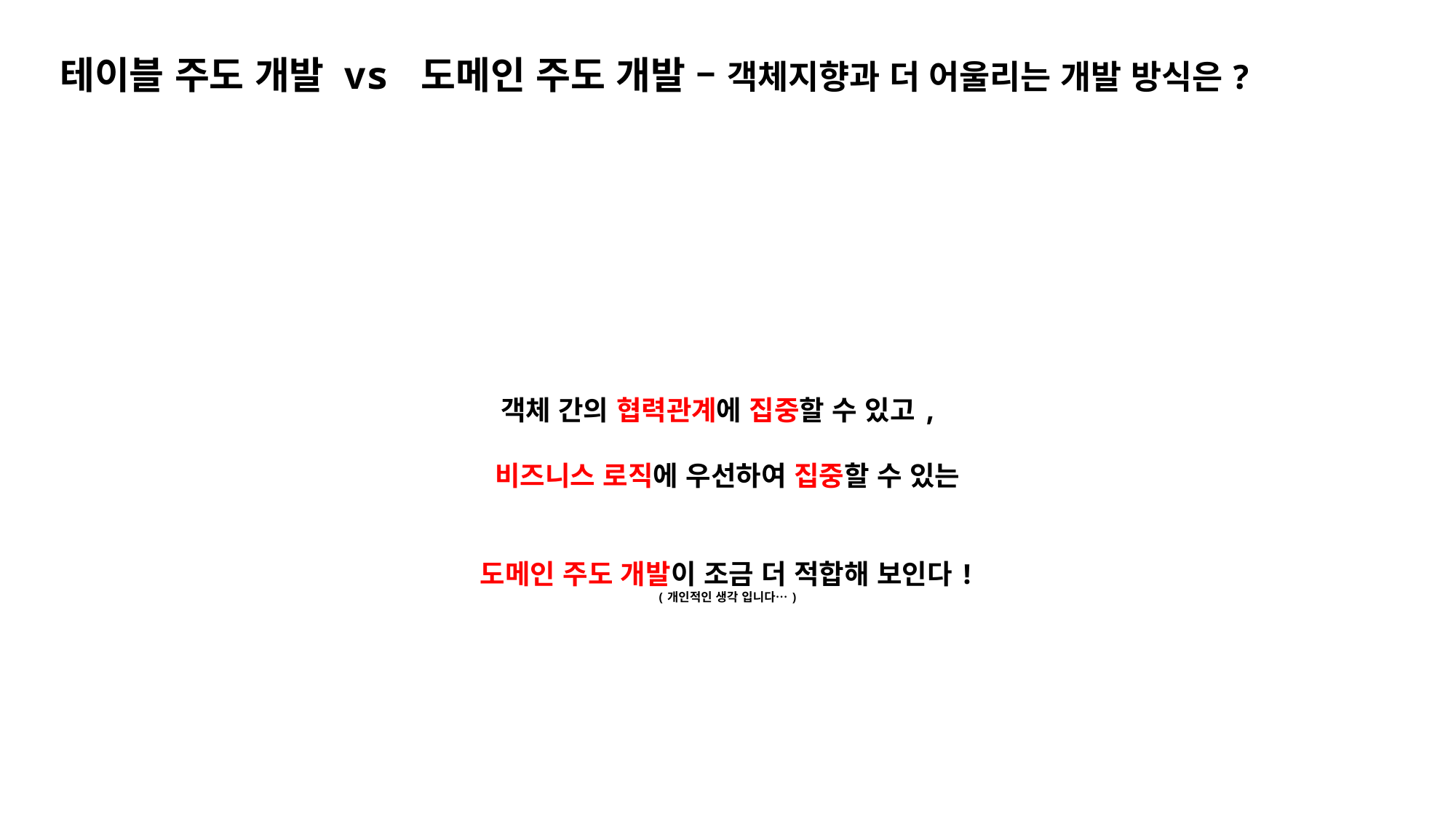

테이블 주도 개발 vs 도메인 주도 개발 – 객체지향과 더 어울리는 개발 방식은?
객체 간의 협력관계에 집중할 수 있고,
비즈니스 로직에 우선하여 집중할 수 있는

도메인 주도 개발이 조금 더 적합해 보인다!
(개인적인 생각 입니다…)